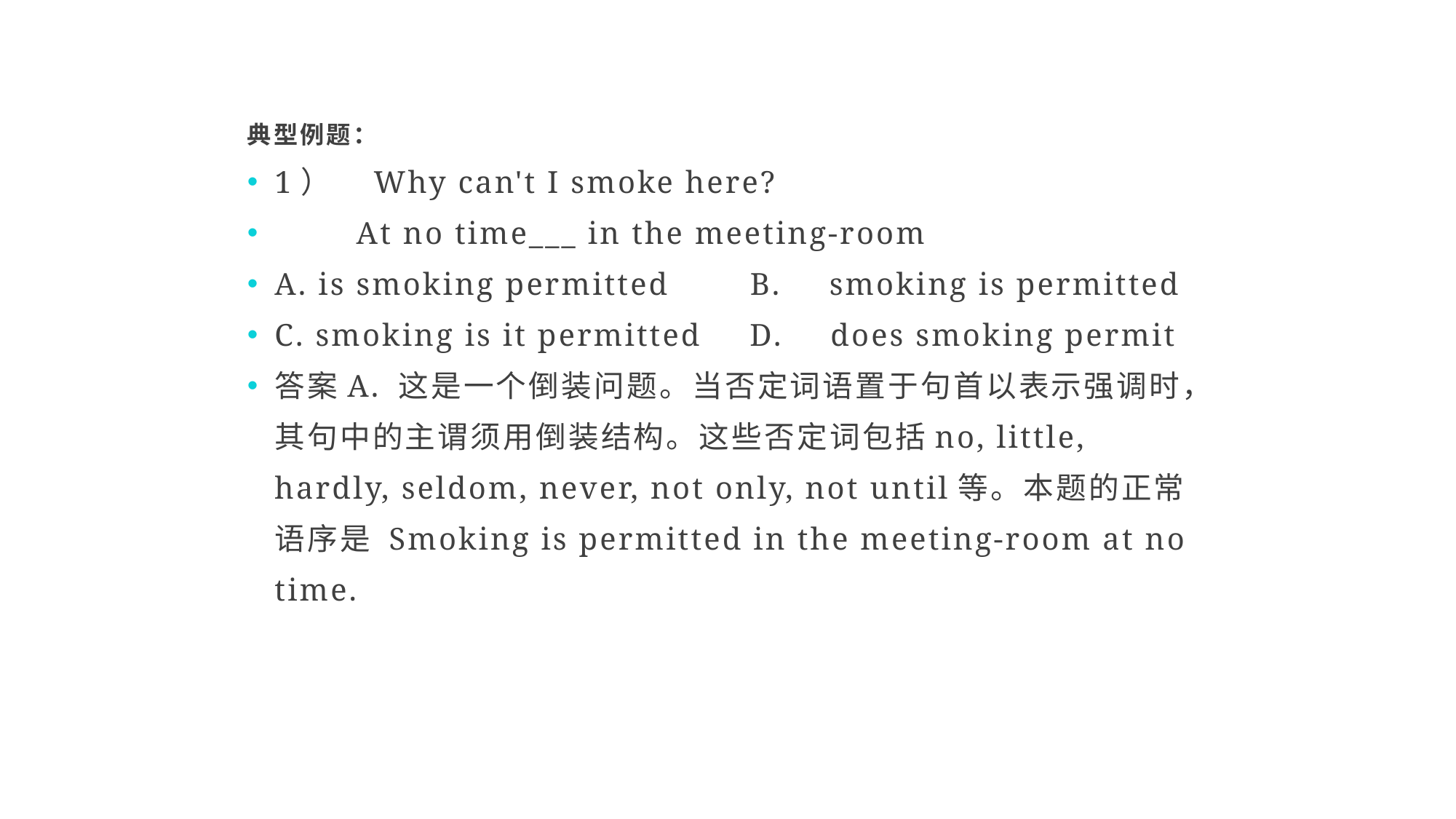

典型例题：
1）　Why can't I smoke here?
　　 At no time___ in the meeting-room
A. is smoking permitted　　B.　smoking is permitted
C. smoking is it permitted　D.　does smoking permit
答案A. 这是一个倒装问题。当否定词语置于句首以表示强调时，其句中的主谓须用倒装结构。这些否定词包括no, little, hardly, seldom, never, not only, not until等。本题的正常语序是 Smoking is permitted in the meeting-room at no time.